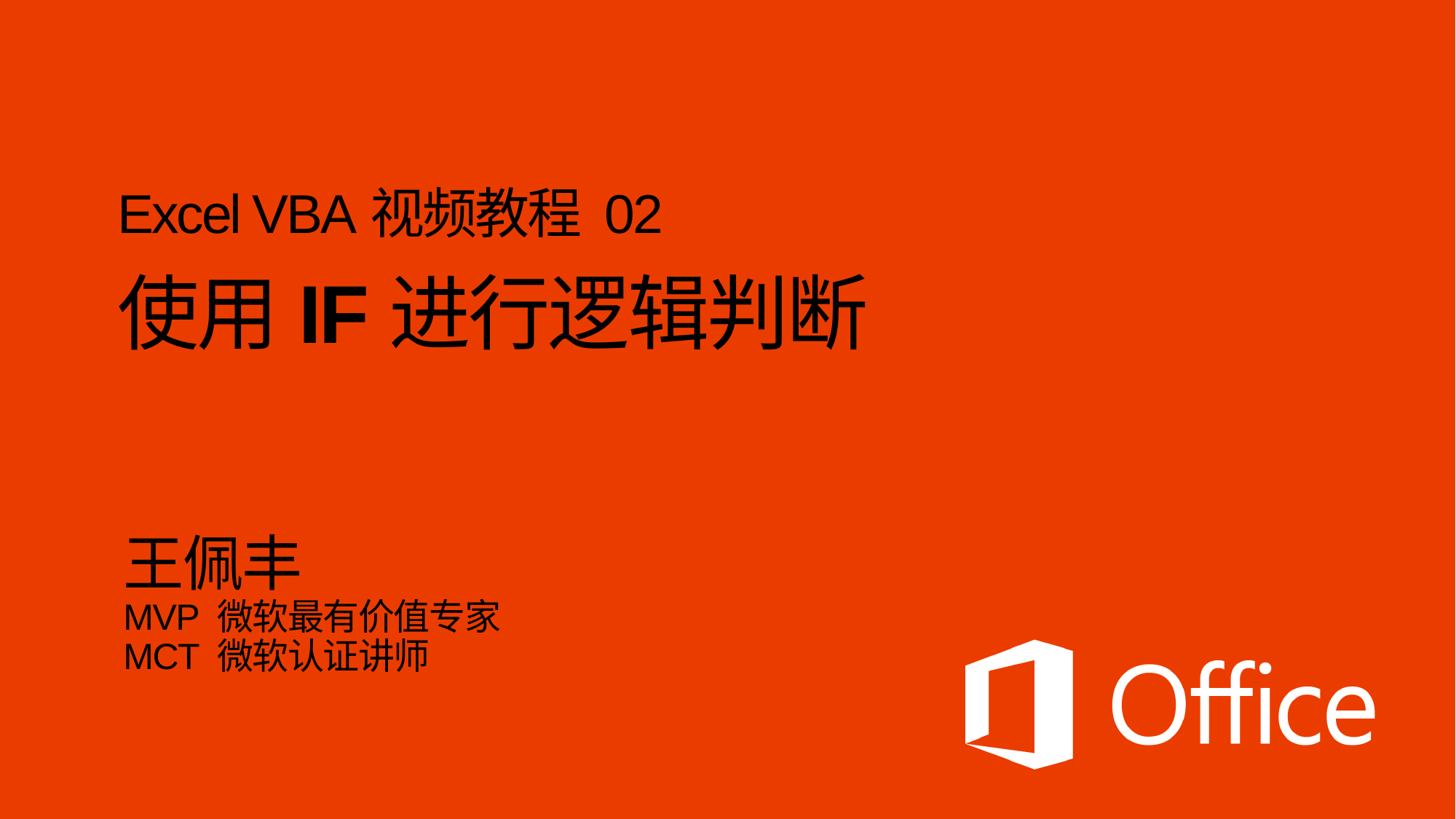

# Excel VBA视频教程 02 使用IF进行逻辑判断
王佩丰
MVP 微软最有价值专家
MCT 微软认证讲师